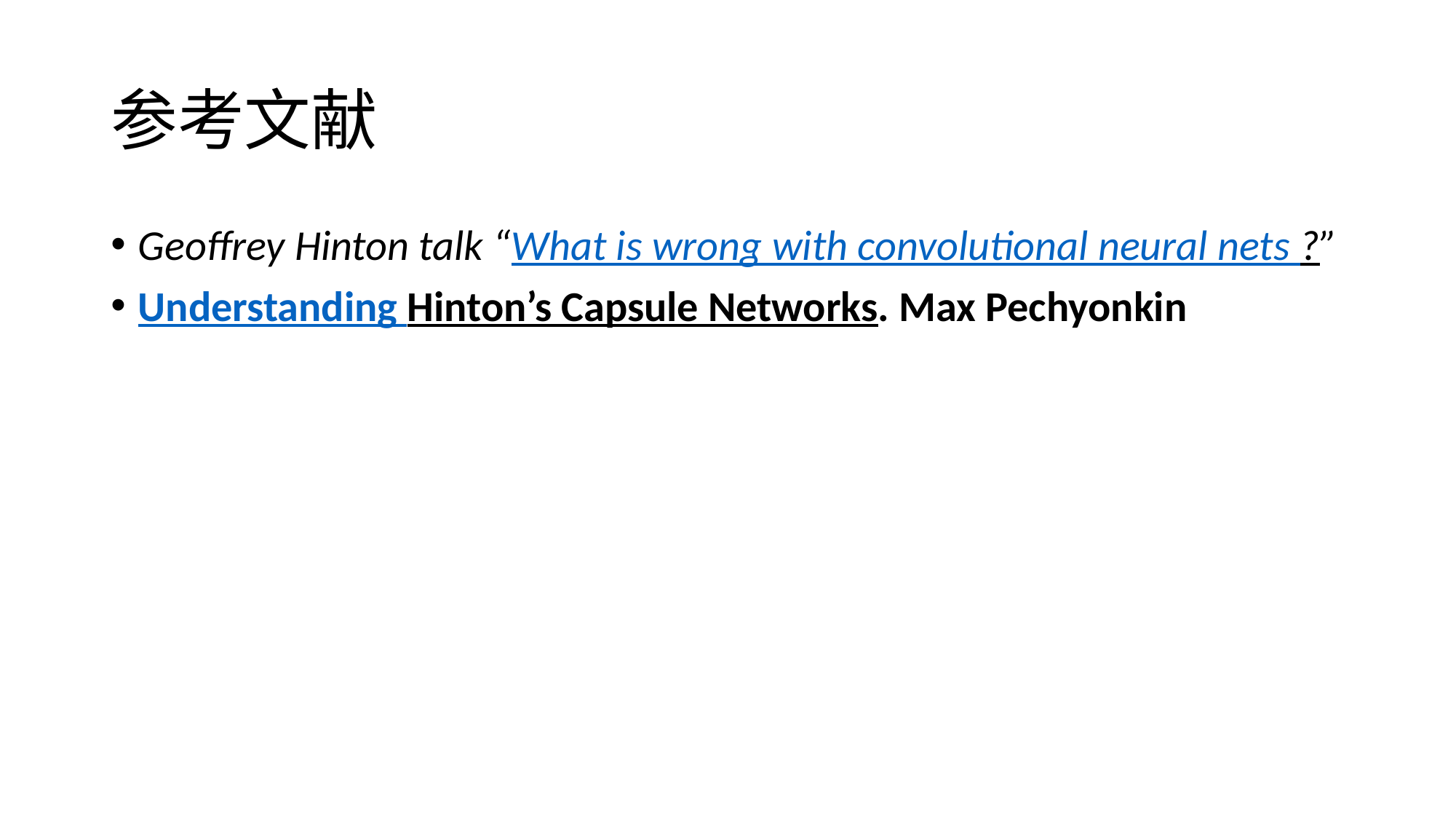

# 参考文献
Geoffrey Hinton talk “What is wrong with convolutional neural nets ?”
Understanding Hinton’s Capsule Networks. Max Pechyonkin